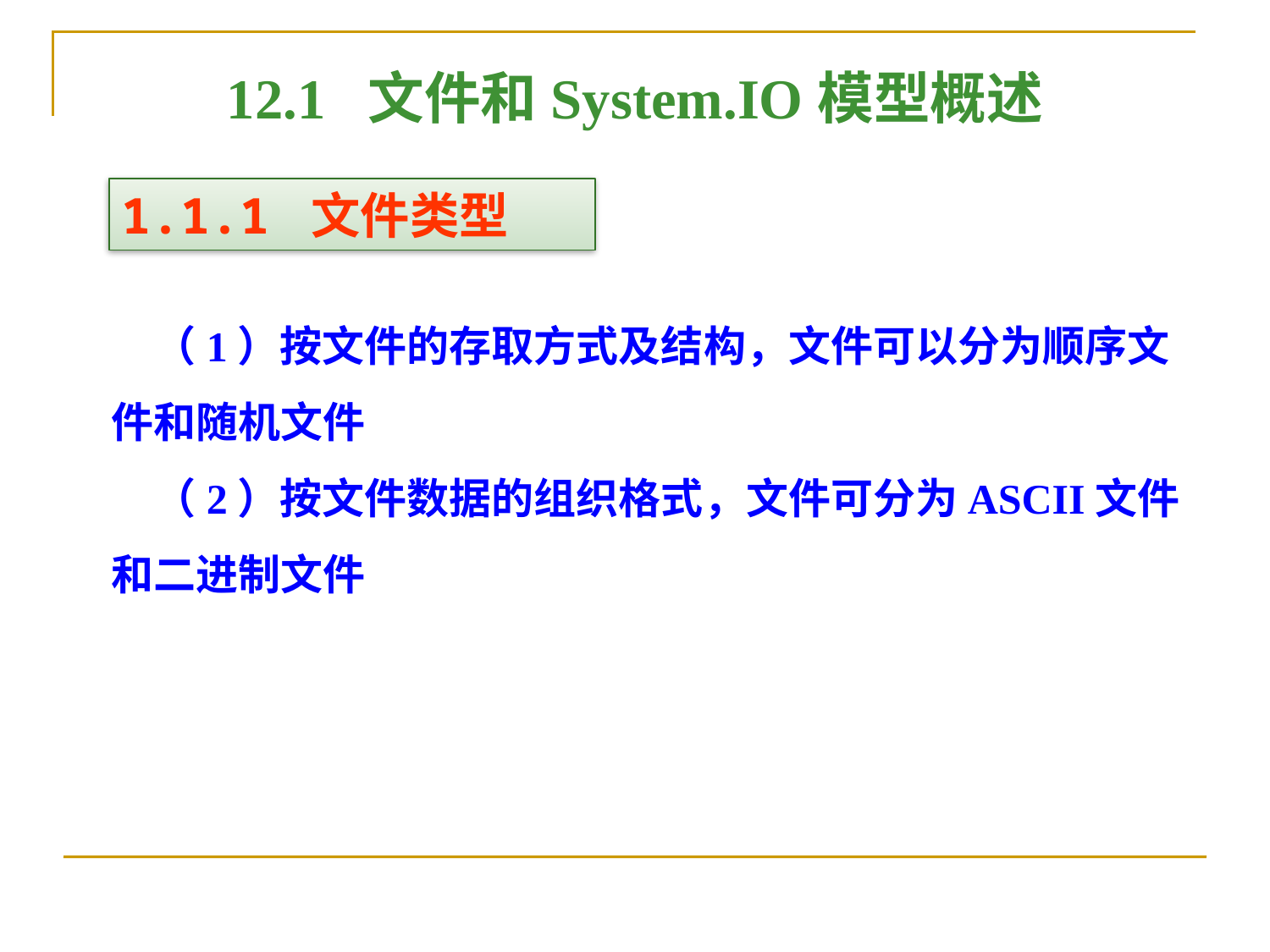

12.1  文件和System.IO模型概述
1.1.1 文件类型
　（1）按文件的存取方式及结构，文件可以分为顺序文件和随机文件
　（2）按文件数据的组织格式，文件可分为ASCII文件和二进制文件